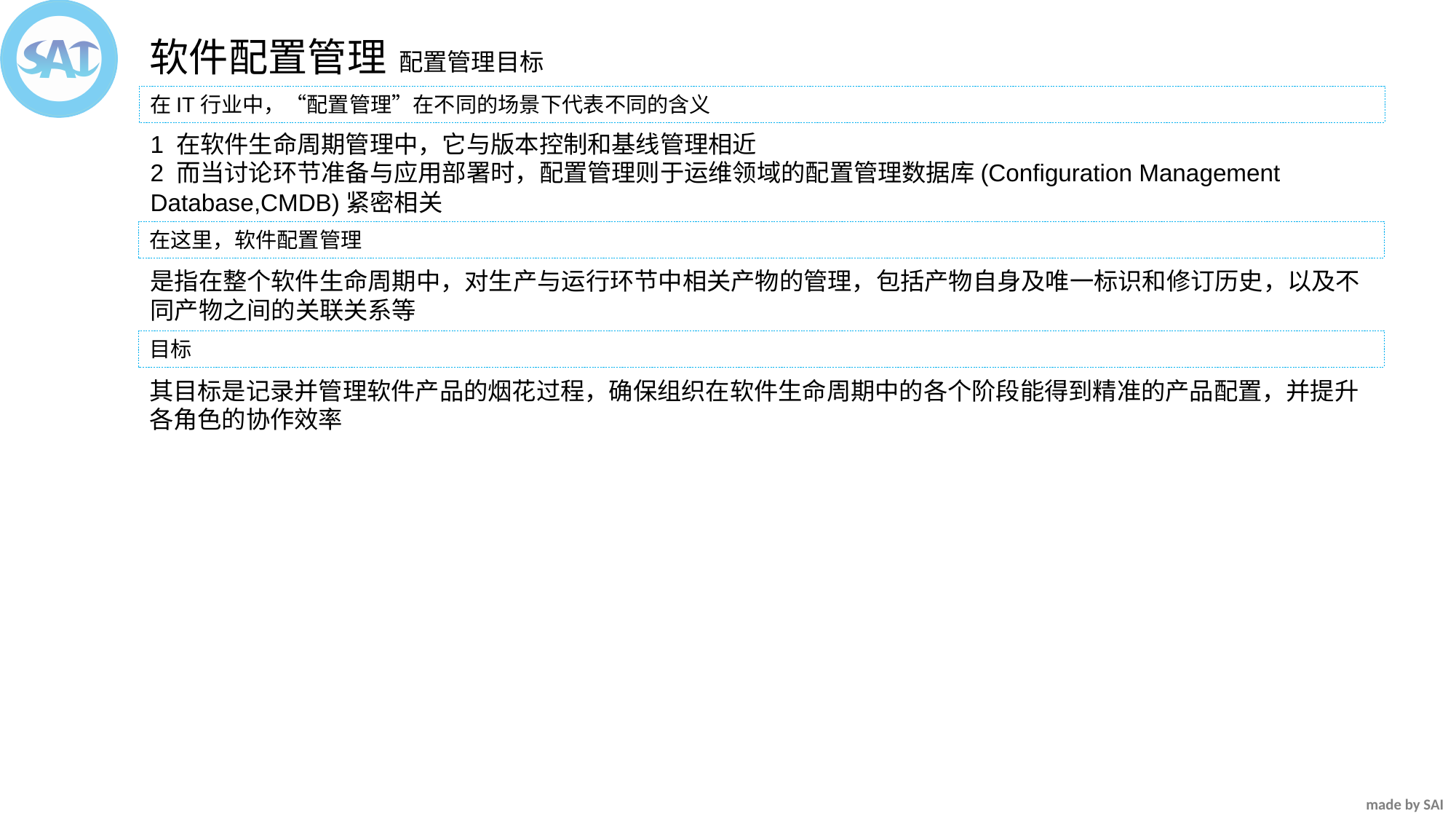

软件配置管理
配置管理目标
在IT行业中，“配置管理”在不同的场景下代表不同的含义
1 在软件生命周期管理中，它与版本控制和基线管理相近
2 而当讨论环节准备与应用部署时，配置管理则于运维领域的配置管理数据库(Configuration Management Database,CMDB)紧密相关
在这里，软件配置管理
是指在整个软件生命周期中，对生产与运行环节中相关产物的管理，包括产物自身及唯一标识和修订历史，以及不同产物之间的关联关系等
目标
其目标是记录并管理软件产品的烟花过程，确保组织在软件生命周期中的各个阶段能得到精准的产品配置，并提升各角色的协作效率